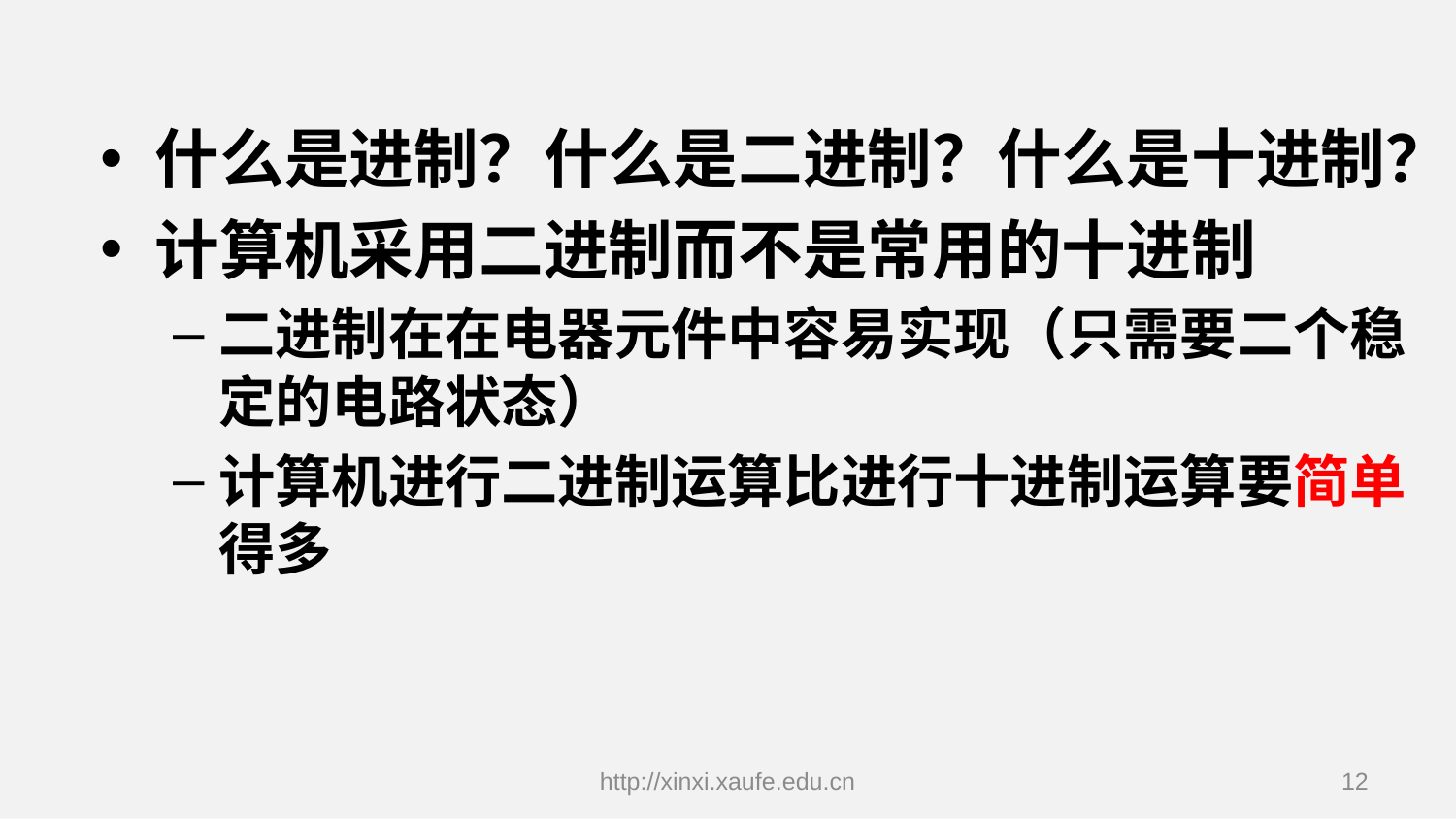

什么是进制？什么是二进制？什么是十进制？
计算机采用二进制而不是常用的十进制
二进制在在电器元件中容易实现（只需要二个稳定的电路状态）
计算机进行二进制运算比进行十进制运算要简单得多
http://xinxi.xaufe.edu.cn
12